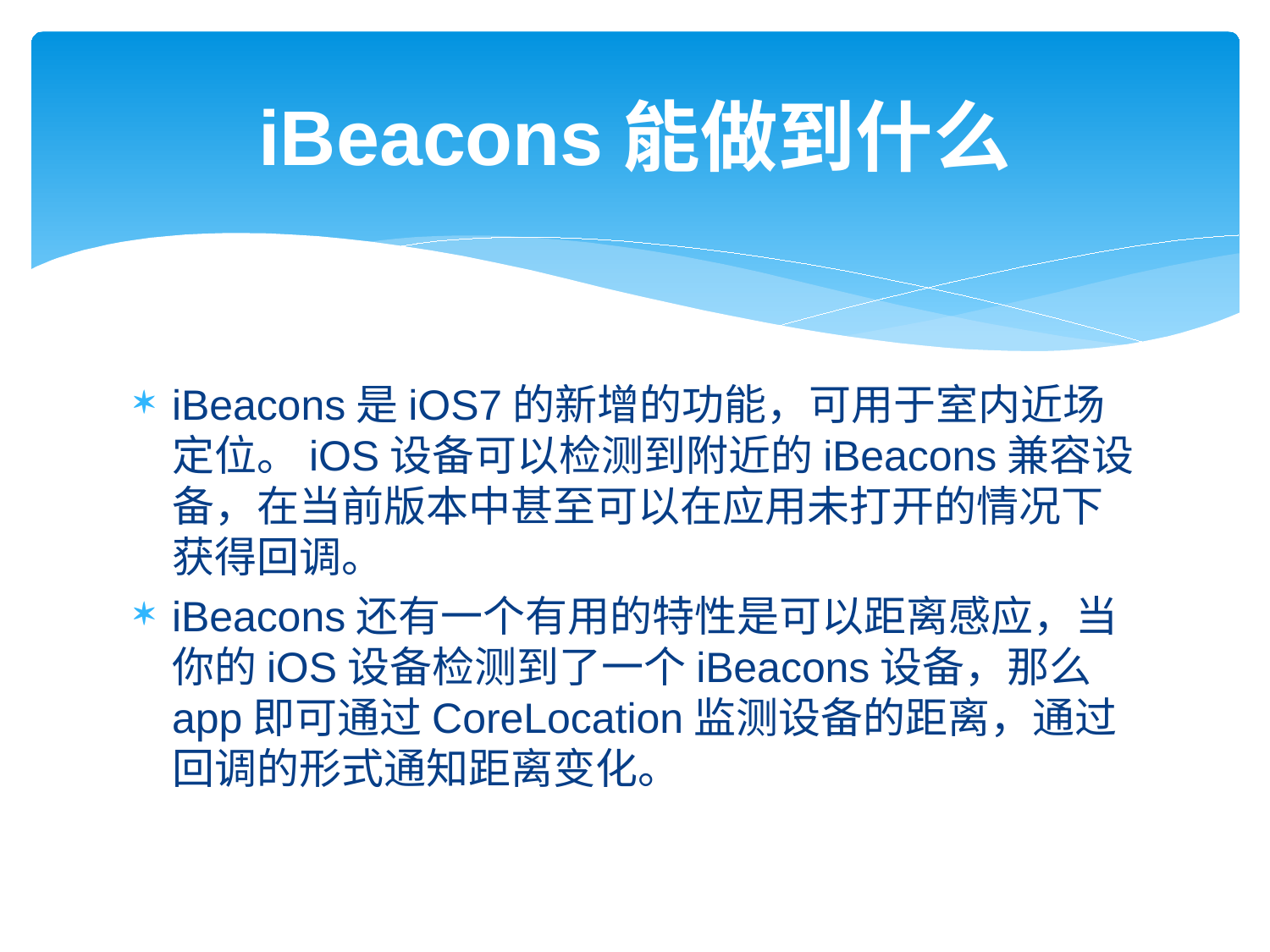

# iBeacons能做到什么
iBeacons是iOS7的新增的功能，可用于室内近场定位。iOS设备可以检测到附近的iBeacons兼容设备，在当前版本中甚至可以在应用未打开的情况下获得回调。
iBeacons还有一个有用的特性是可以距离感应，当你的iOS设备检测到了一个iBeacons设备，那么app即可通过CoreLocation监测设备的距离，通过回调的形式通知距离变化。